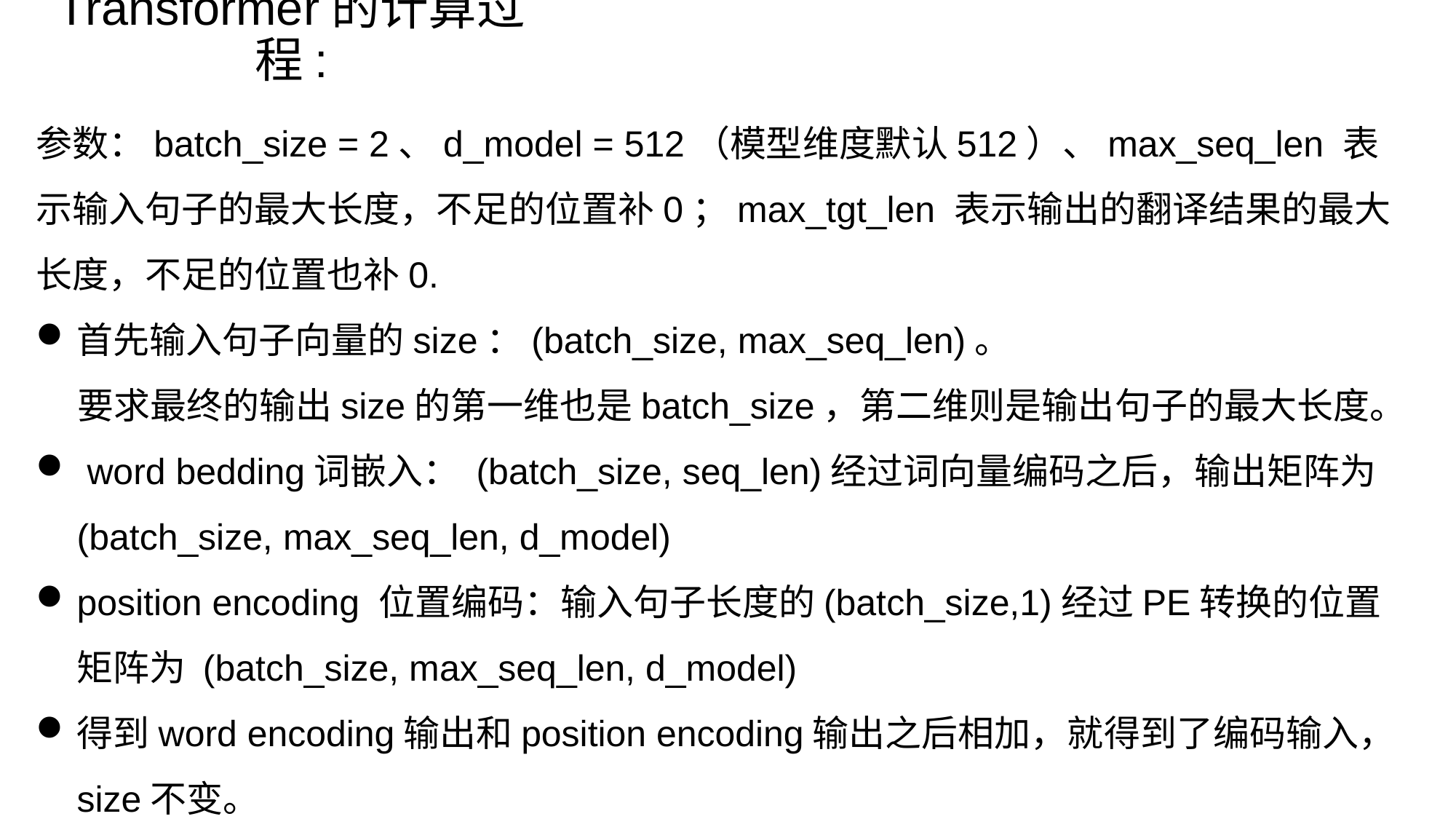

# Transformer的计算过程:
参数：batch_size = 2、d_model = 512（模型维度默认512）、max_seq_len 表示输入句子的最大长度，不足的位置补0；max_tgt_len 表示输出的翻译结果的最大长度，不足的位置也补0.
首先输入句子向量的size：(batch_size, max_seq_len)。
    要求最终的输出size的第一维也是batch_size，第二维则是输出句子的最大长度。
 word bedding词嵌入： (batch_size, seq_len)经过词向量编码之后，输出矩阵为(batch_size, max_seq_len, d_model)
position encoding 位置编码：输入句子长度的(batch_size,1)经过PE转换的位置矩阵为 (batch_size, max_seq_len, d_model)
得到word encoding输出和position encoding输出之后相加，就得到了编码输入，size不变。